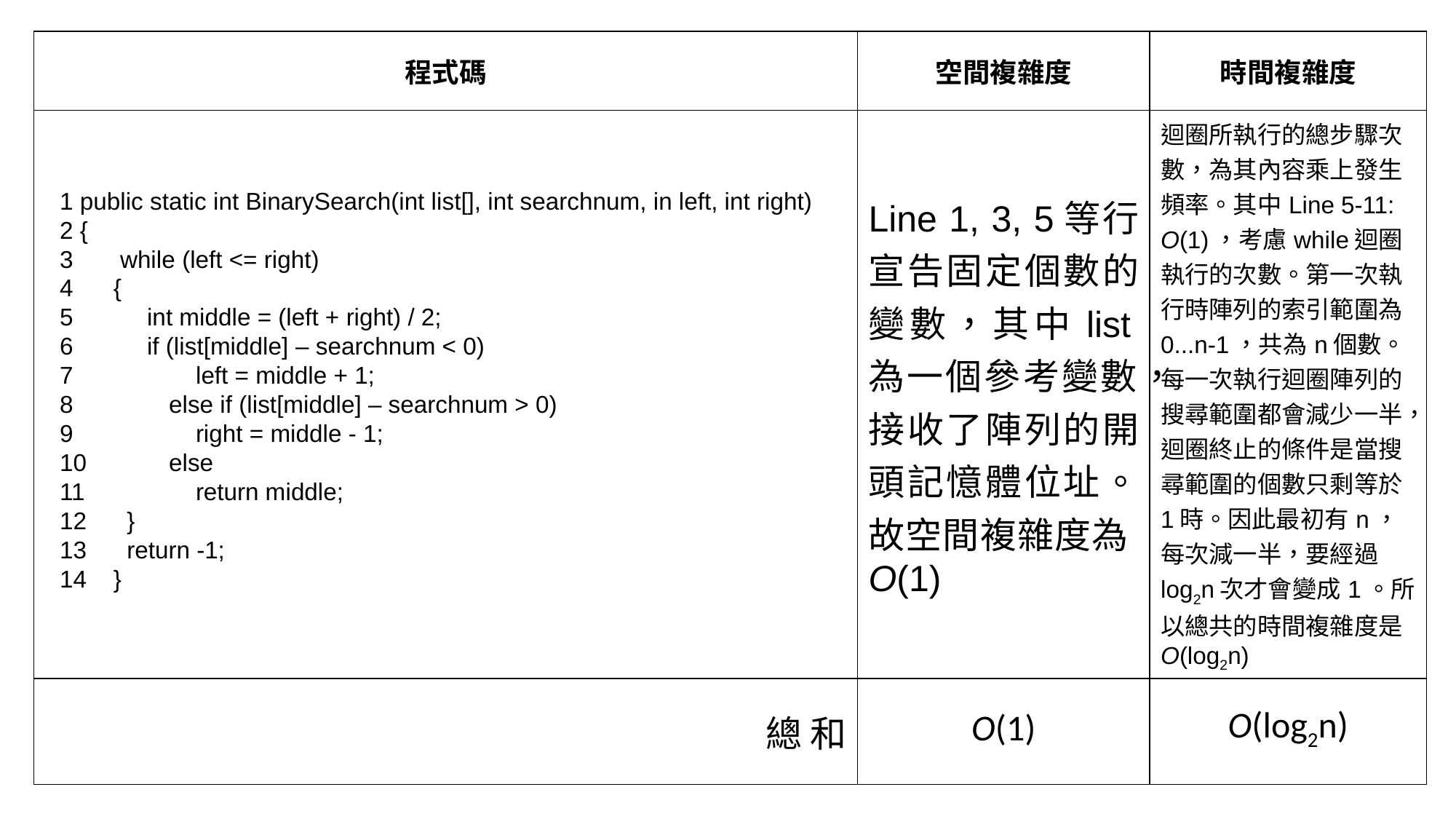

| 程式碼 | 空間複雜度 | 時間複雜度 |
| --- | --- | --- |
|  | Line 1, 3, 5等行宣告固定個數的變數，其中list為一個參考變數，接收了陣列的開頭記憶體位址。故空間複雜度為O(1) | 迴圈所執行的總步驟次數，為其內容乘上發生頻率。其中Line 5-11: O(1)，考慮while迴圈執行的次數。第一次執行時陣列的索引範圍為0...n-1，共為n個數。每一次執行迴圈陣列的搜尋範圍都會減少一半，迴圈終止的條件是當搜尋範圍的個數只剩等於1時。因此最初有n，每次減一半，要經過log2n次才會變成1。所以總共的時間複雜度是O(log2n) |
| 總 和 | O(1) | O(log2n) |
1 public static int BinarySearch(int list[], int searchnum, in left, int right)
2 {
3       while (left <= right)
4      {
5           int middle = (left + right) / 2;
6           if (list[middle] – searchnum < 0)
7	    left = middle + 1;
8	else if (list[middle] – searchnum > 0)
9	    right = middle - 1;
10	else
11	    return middle;
12      }
13      return -1;
14    }